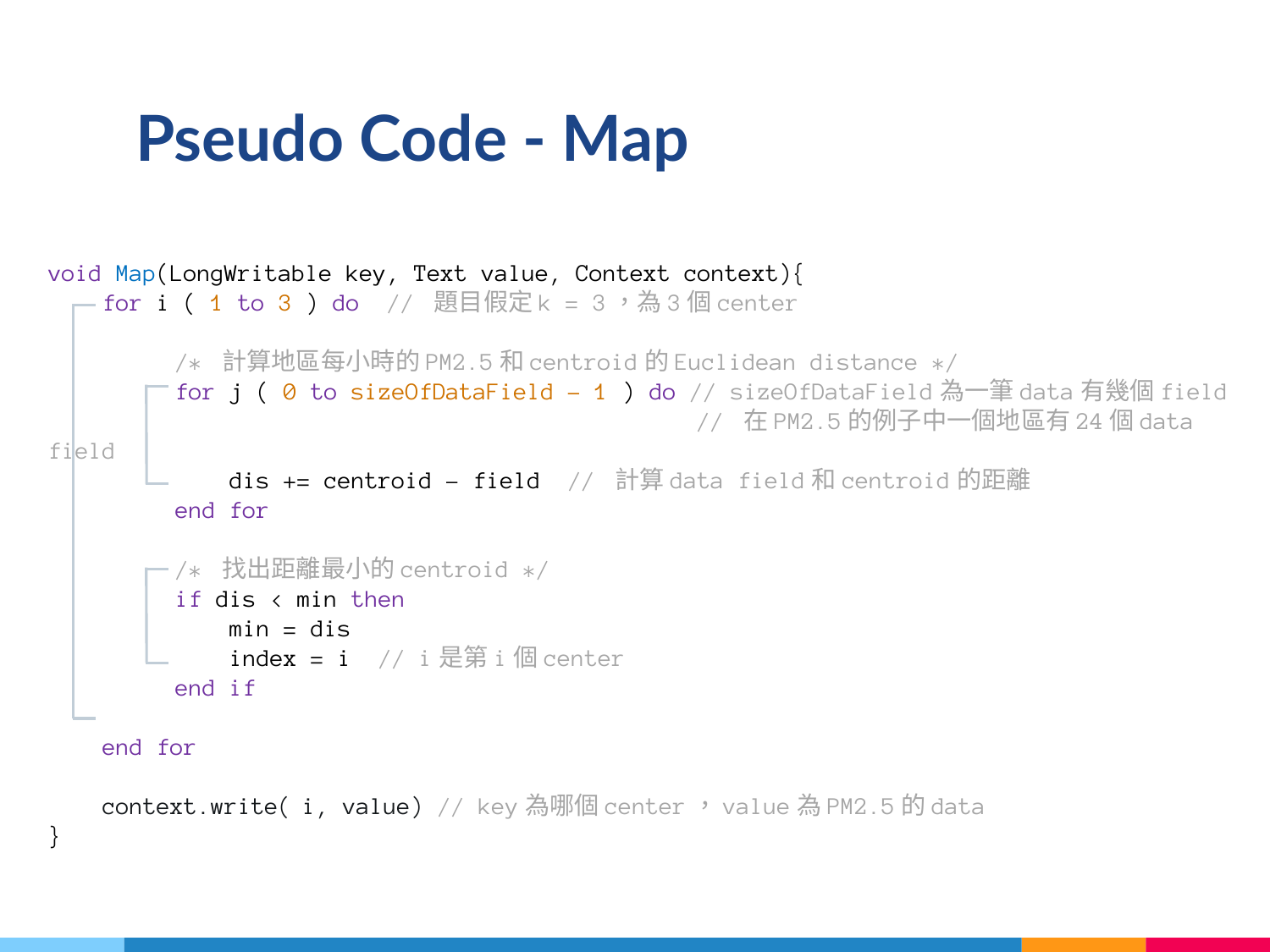

Pseudo Code - Map
void Map(LongWritable key, Text value, Context context){
    for i ( 1 to 3 ) do  // 題目假定k = 3，為3個center

	/* 計算地區每小時的PM2.5和centroid的Euclidean distance */
	for j ( 0 to sizeOfDataField - 1 ) do // sizeOfDataField為一筆data有幾個field
					 // 在PM2.5的例子中一個地區有24個data field
	    dis += centroid – field  // 計算data field和centroid的距離
    	end for

	/* 找出距離最小的centroid */
	if dis < min then
	    min = dis
	    index = i  // i是第i個center
	end if

    end for

    context.write(	i, value) // key為哪個center，value為PM2.5的data
}